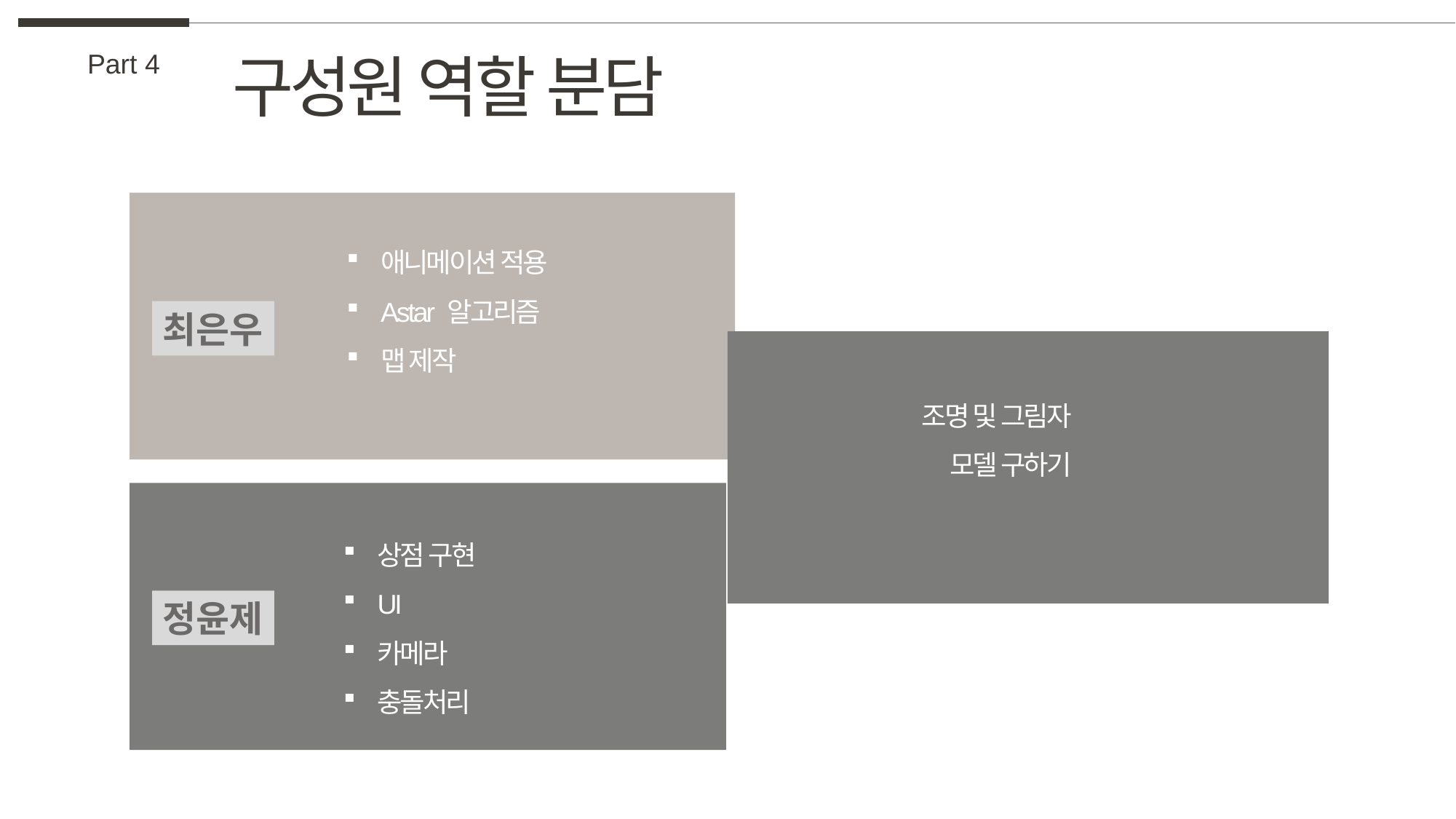

구성원 역할 분담
Part 4

애니메이션 적용
Astar 알고리즘
맵 제작
최은우

조명 및 그림자
모델 구하기

상점 구현
UI
카메라
충돌처리
정윤제